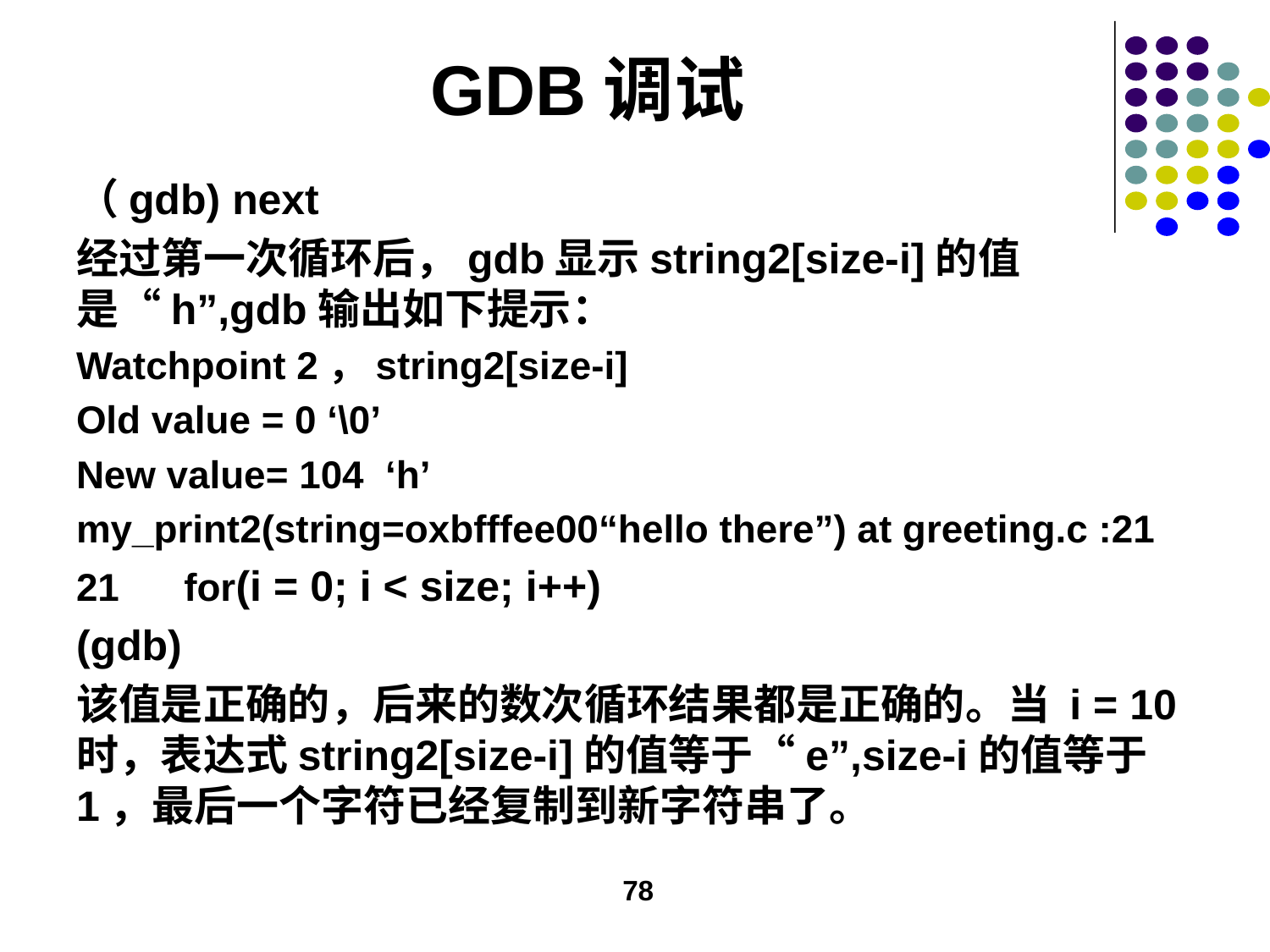

# GDB调试
（gdb) next
经过第一次循环后，gdb显示string2[size-i]的值是“h”,gdb输出如下提示：
Watchpoint 2，string2[size-i]
Old value = 0 ‘\0’
New value= 104  ‘h’
my_print2(string=oxbfffee00“hello there”) at greeting.c :21
21      for(i = 0; i < size; i++)
(gdb)
该值是正确的，后来的数次循环结果都是正确的。当 i = 10时，表达式string2[size-i]的值等于“e”,size-i的值等于1，最后一个字符已经复制到新字符串了。
78